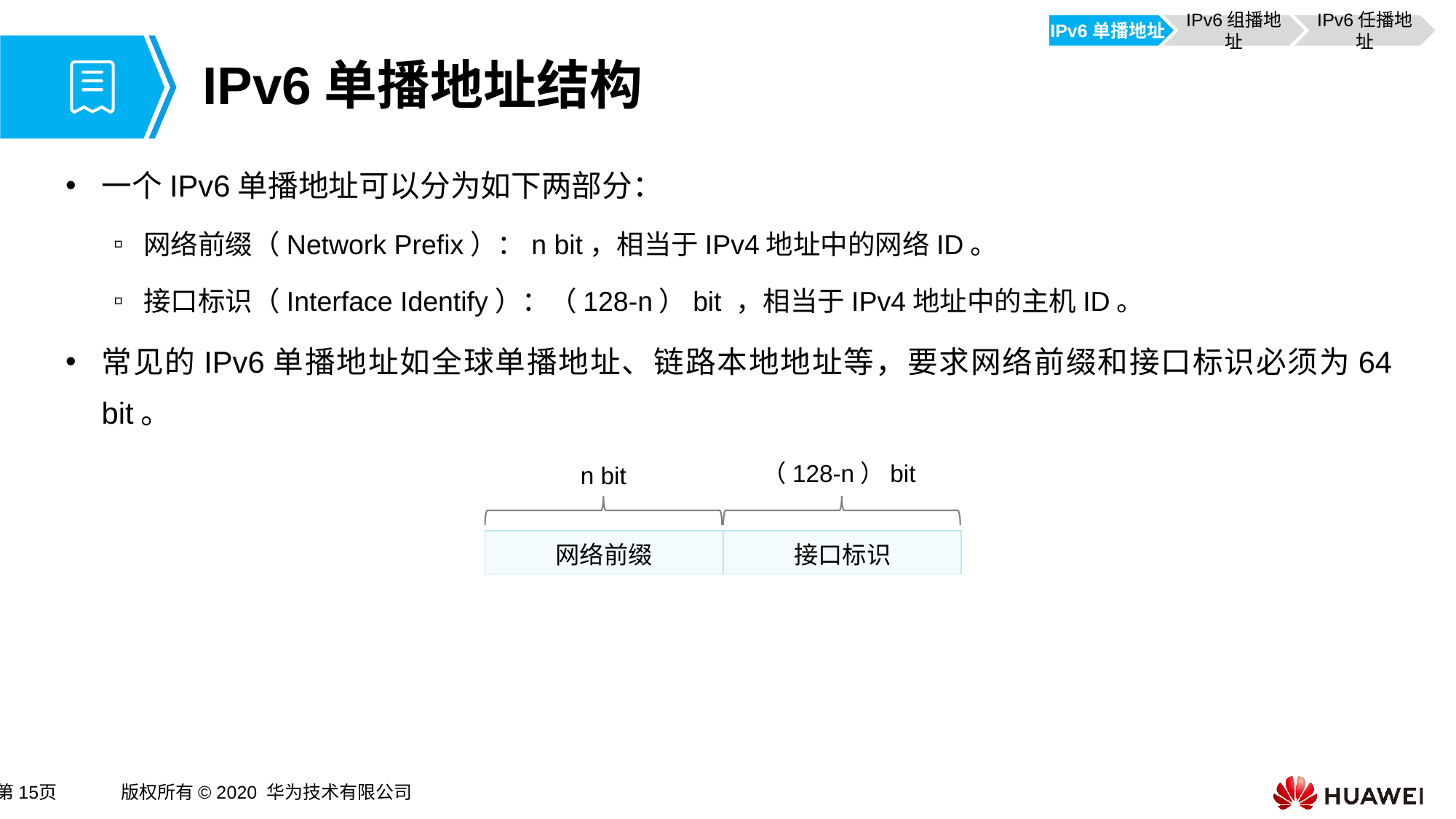

IPv6单播地址
IPv6组播地址
IPv6任播地址
# IPv6单播地址结构
一个IPv6单播地址可以分为如下两部分：
网络前缀（Network Prefix）：n bit，相当于IPv4地址中的网络ID。
接口标识（Interface Identify）：（128-n）bit ，相当于IPv4地址中的主机ID。
常见的IPv6单播地址如全球单播地址、链路本地地址等，要求网络前缀和接口标识必须为64 bit。

（128-n）bit

n bit
| 网络前缀 | 接口标识 |
| --- | --- |